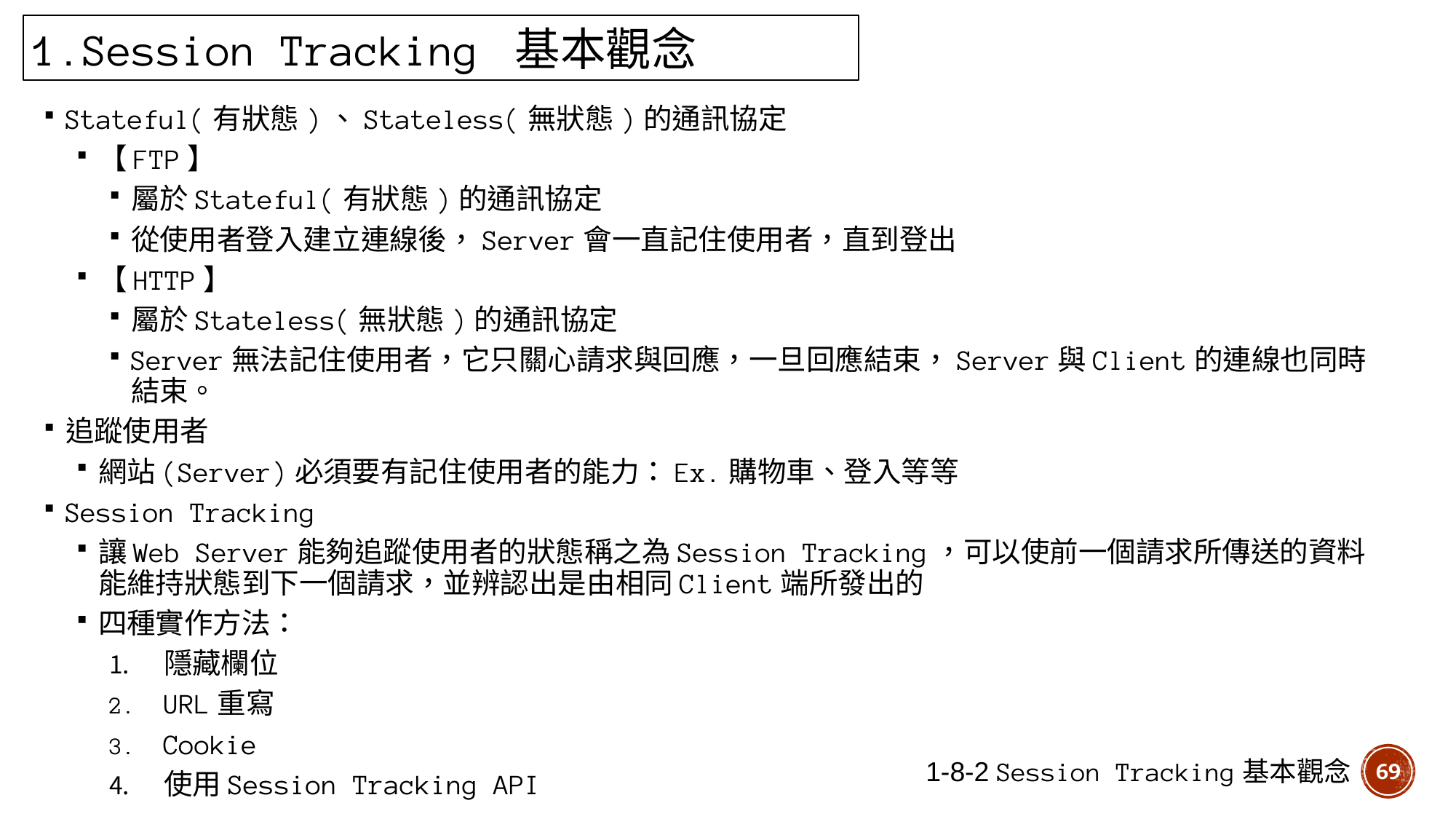

1.Session Tracking 基本觀念
Stateful(有狀態)、Stateless(無狀態)的通訊協定
【FTP】
屬於Stateful(有狀態)的通訊協定
從使用者登入建立連線後，Server會一直記住使用者，直到登出
【HTTP】
屬於Stateless(無狀態)的通訊協定
Server無法記住使用者，它只關心請求與回應，一旦回應結束，Server與Client的連線也同時結束。
追蹤使用者
網站(Server)必須要有記住使用者的能力：Ex.購物車、登入等等
Session Tracking
讓Web Server能夠追蹤使用者的狀態稱之為Session Tracking，可以使前一個請求所傳送的資料能維持狀態到下一個請求，並辨認出是由相同Client端所發出的
四種實作方法：
隱藏欄位
URL重寫
Cookie
使用Session Tracking API

1-8-2 Session Tracking基本觀念
69